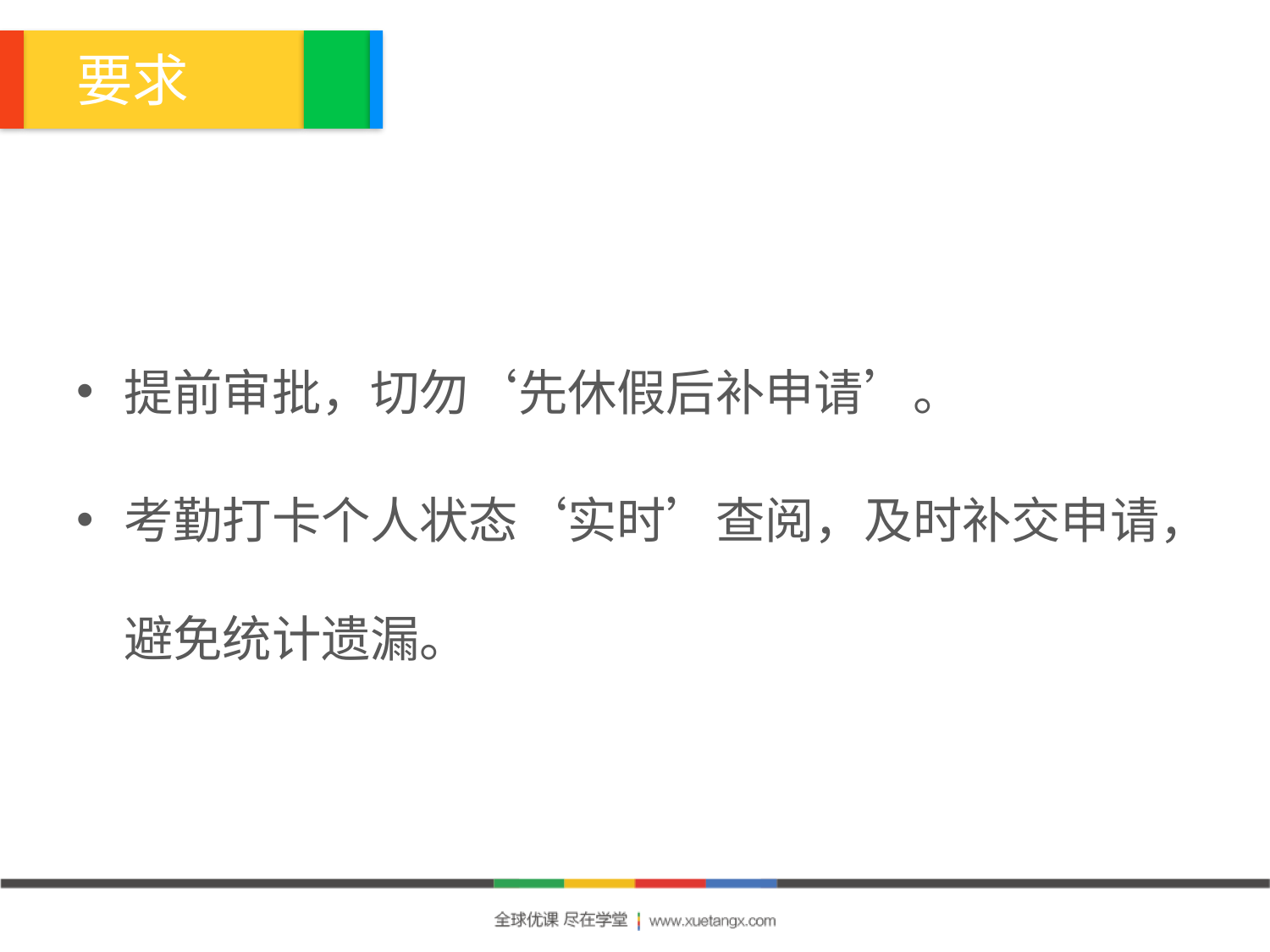

# 要求

提前审批，切勿‘先休假后补申请’。
考勤打卡个人状态‘实时’查阅，及时补交申请，避免统计遗漏。